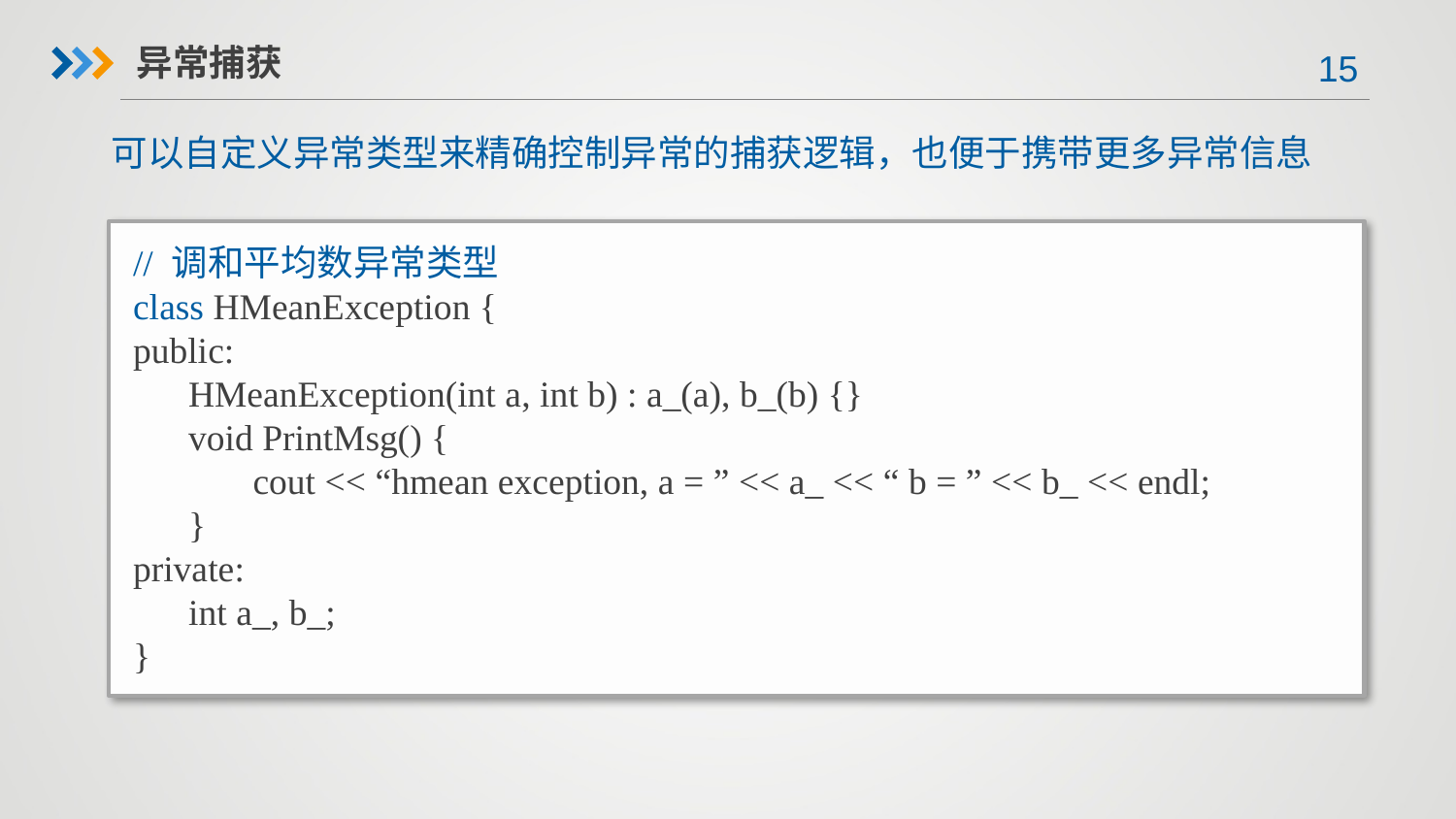

异常捕获
可以自定义异常类型来精确控制异常的捕获逻辑，也便于携带更多异常信息

// 调和平均数异常类型
class HMeanException {
public:
      HMeanException(int a, int b) : a_(a), b_(b) {}
      void PrintMsg() {
             cout << “hmean exception, a = ” << a_ << “ b = ” << b_ << endl;
      }
private:
      int a_, b_;
}